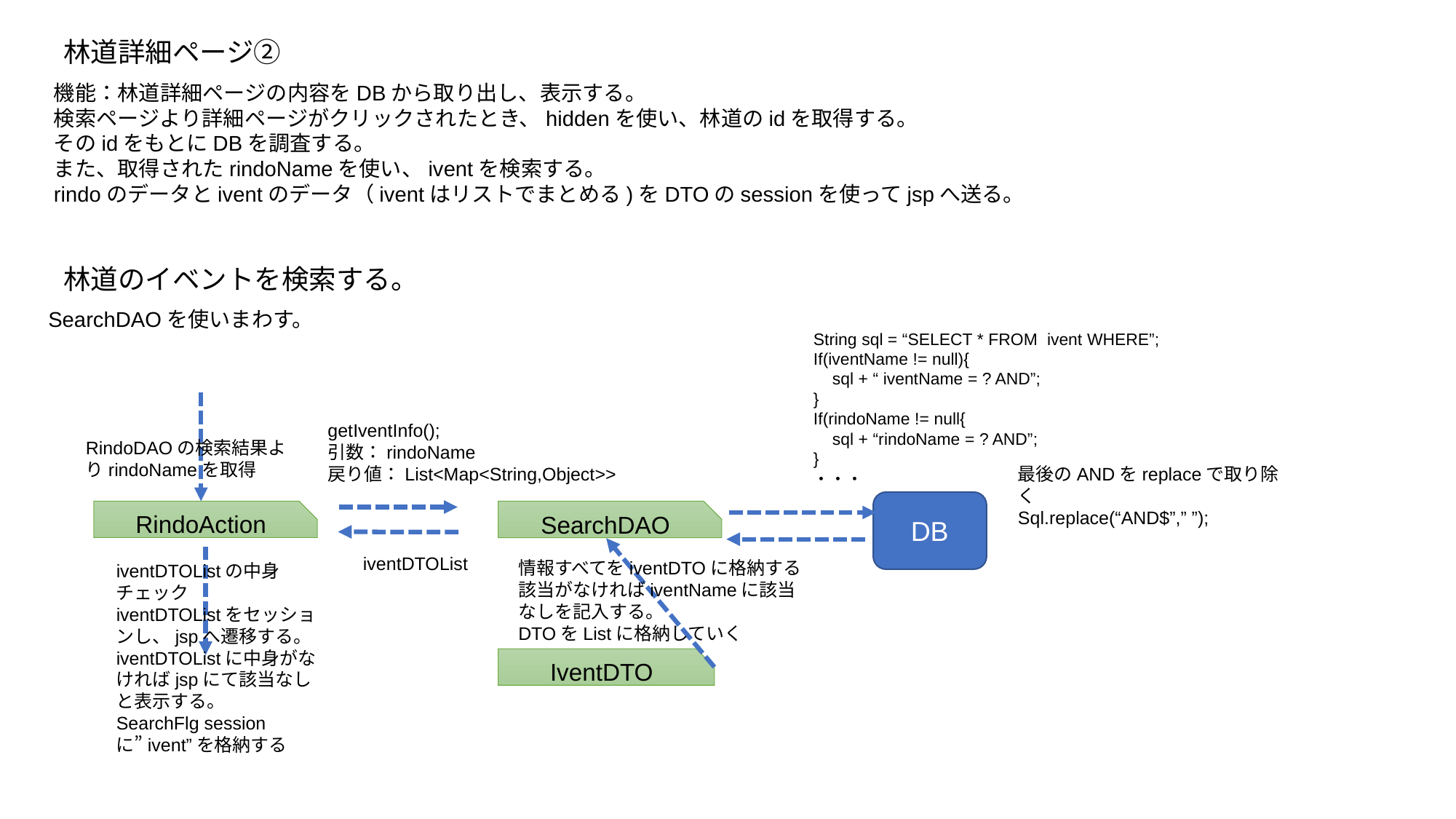

林道詳細ページ②
機能：林道詳細ページの内容をDBから取り出し、表示する。
検索ページより詳細ページがクリックされたとき、hiddenを使い、林道のidを取得する。
そのidをもとにDBを調査する。
また、取得されたrindoNameを使い、iventを検索する。
rindoのデータとiventのデータ（iventはリストでまとめる)をDTOのsessionを使ってjspへ送る。
林道のイベントを検索する。
SearchDAOを使いまわす。
String sql = “SELECT * FROM  ivent WHERE”;
If(iventName != null){
    sql + “ iventName = ? AND”;
}
If(rindoName != null{
    sql + “rindoName = ? AND”;
}
・・・
getIventInfo();
引数：rindoName
戻り値：List<Map<String,Object>>
RindoDAOの検索結果よりrindoNameを取得
最後のANDをreplaceで取り除く
Sql.replace(“AND$”,” ”);
DB
RindoAction
SearchDAO
iventDTOList
情報すべてをiventDTOに格納する
該当がなければiventNameに該当なしを記入する。
DTOをListに格納していく
iventDTOListの中身チェック
iventDTOListをセッションし、jspへ遷移する。
iventDTOListに中身がなければjspにて該当なしと表示する。
SearchFlg sessionに”ivent”を格納する

IventDTO